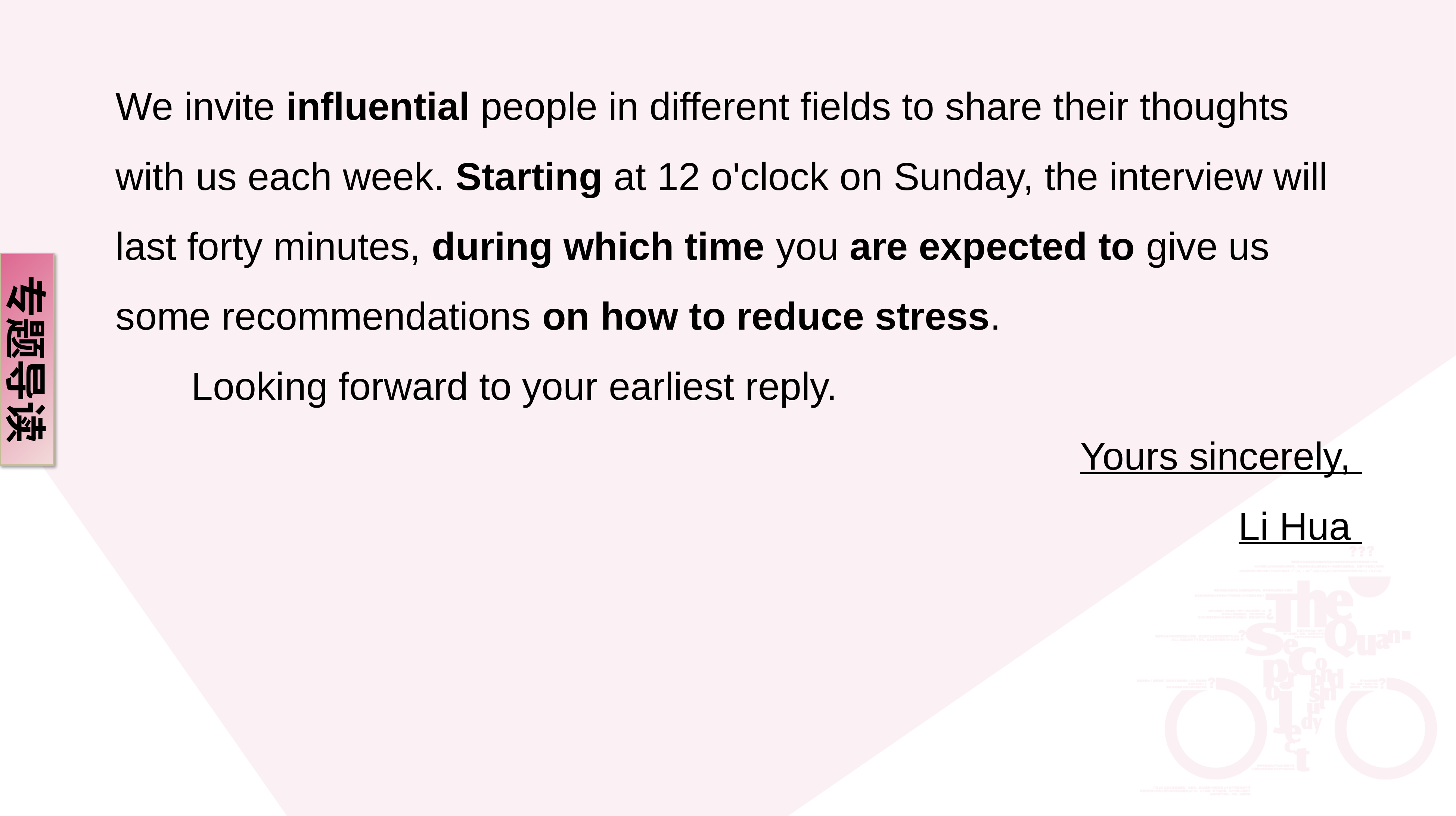

We invite influential people in different fields to share their thoughts with us each week. Starting at 12 o'clock on Sunday, the interview will last forty minutes, during which time you are expected to give us some recommendations on how to reduce stress.
       Looking forward to your earliest reply.
Yours sincerely,
Li Hua
专题导读